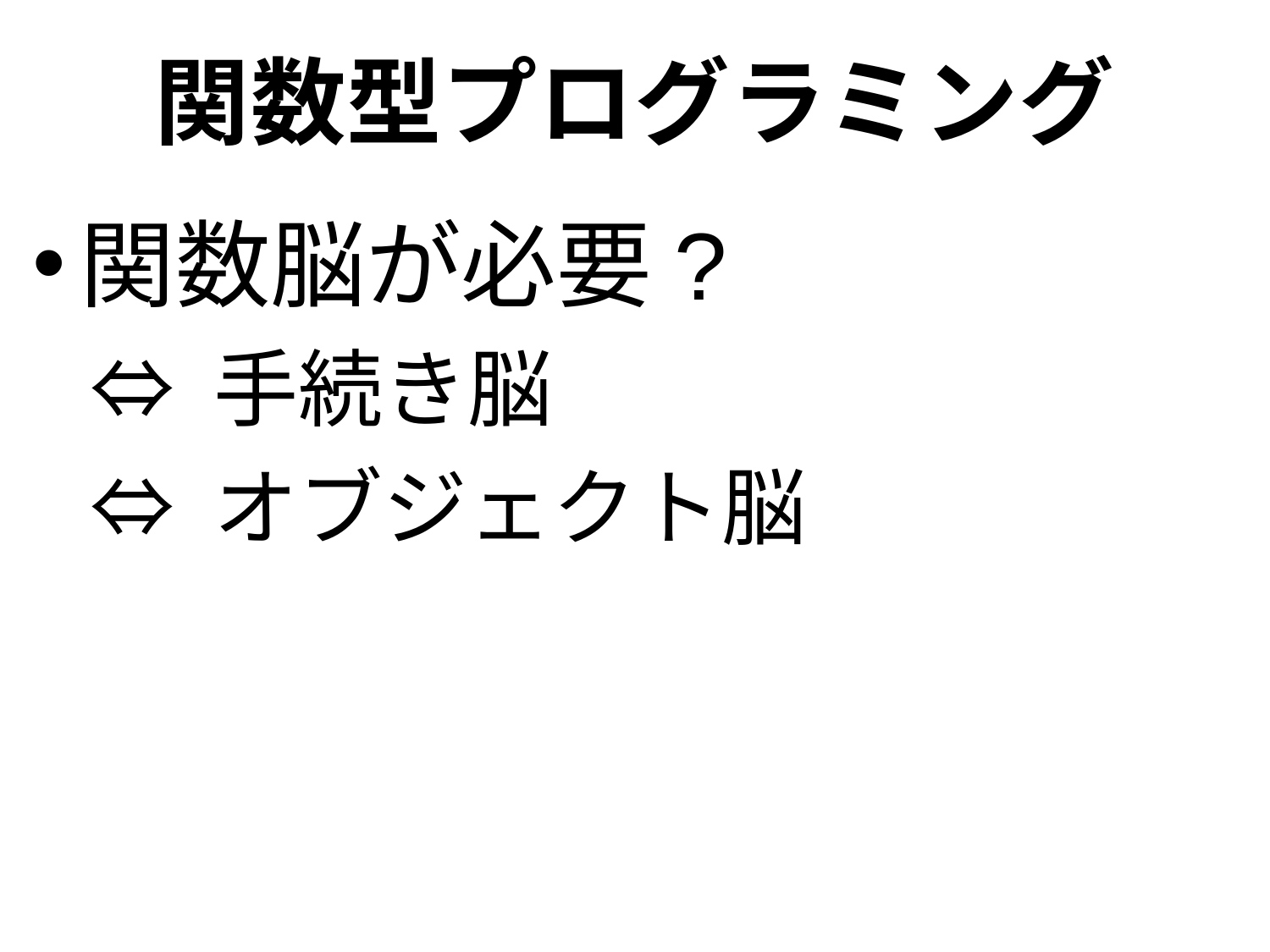

# 関数型プログラミング
関数脳が必要?
⇔ 手続き脳
⇔ オブジェクト脳